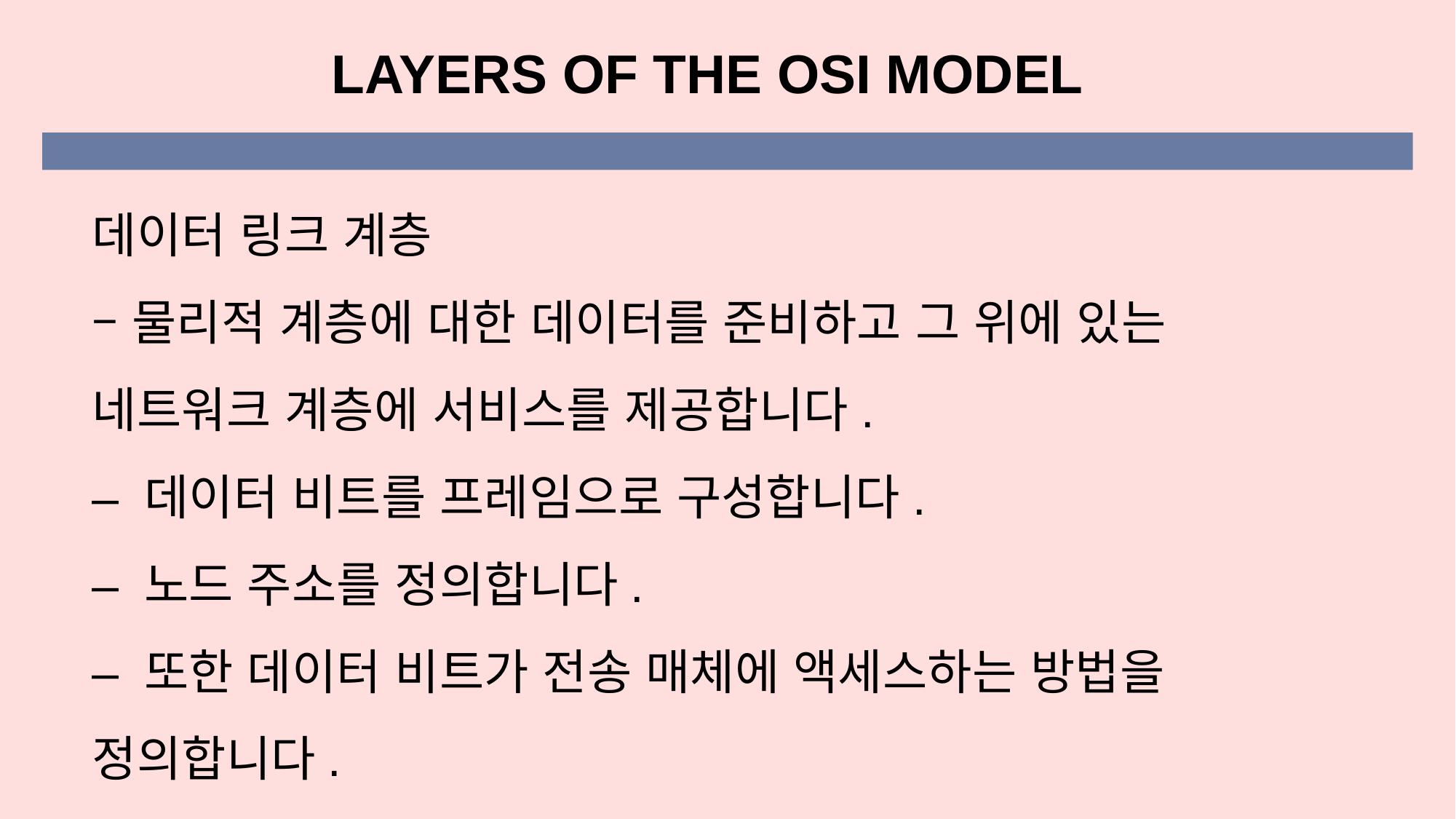

LAYERS OF THE OSI MODEL

데이터 링크 계층
– 물리적 계층에 대한 데이터를 준비하고 그 위에 있는 네트워크 계층에 서비스를 제공합니다.
– 데이터 비트를 프레임으로 구성합니다.
– 노드 주소를 정의합니다.
– 또한 데이터 비트가 전송 매체에 액세스하는 방법을 정의합니다.
– 오류 탐지 및 수정 프로토콜을 포함합니다.